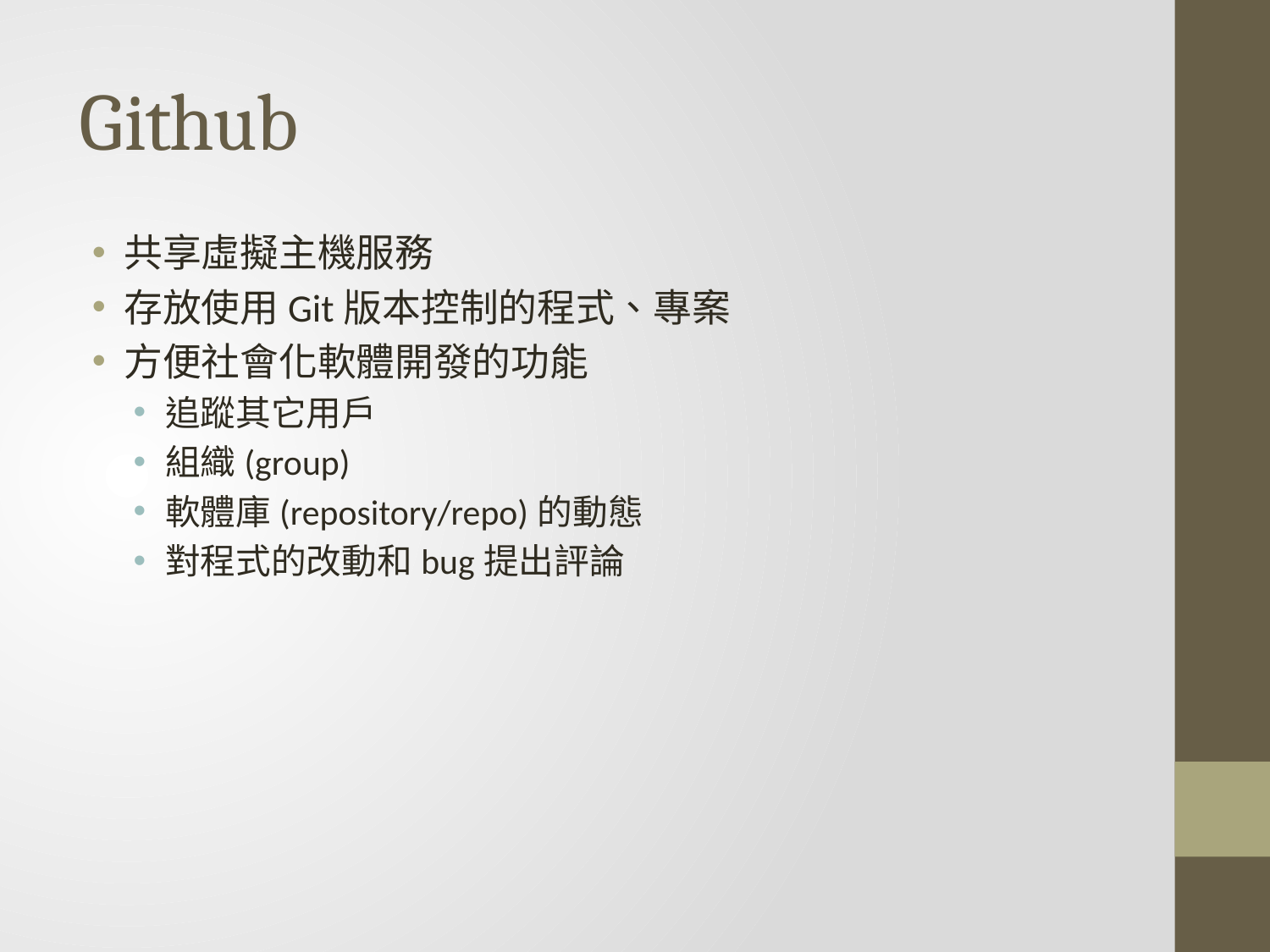

# Github
共享虛擬主機服務
存放使用Git版本控制的程式、專案
方便社會化軟體開發的功能
追蹤其它用戶
組織(group)
軟體庫(repository/repo)的動態
對程式的改動和bug提出評論